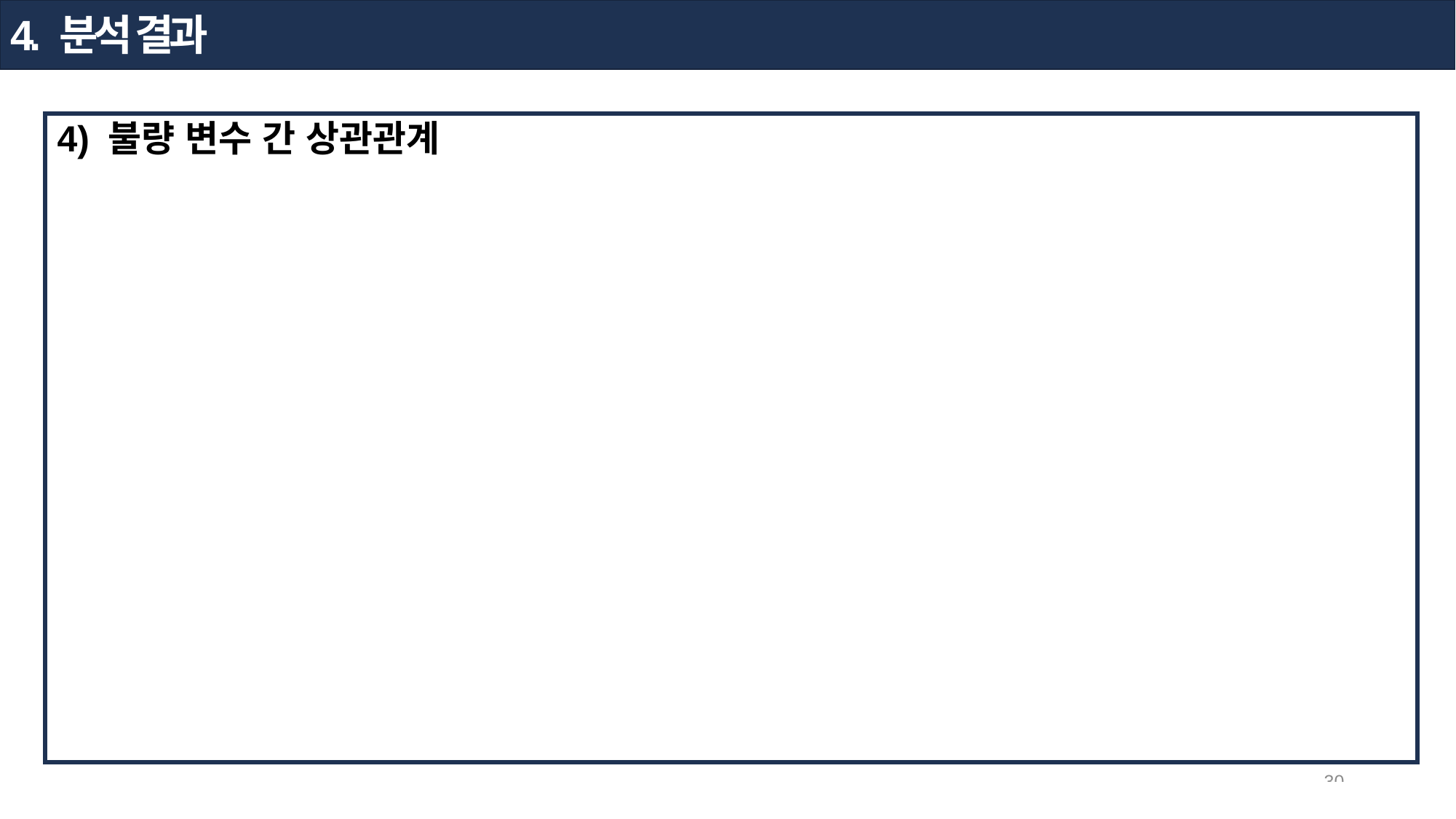

4. 분석 결과
4) 불량 변수 간 상관관계

30